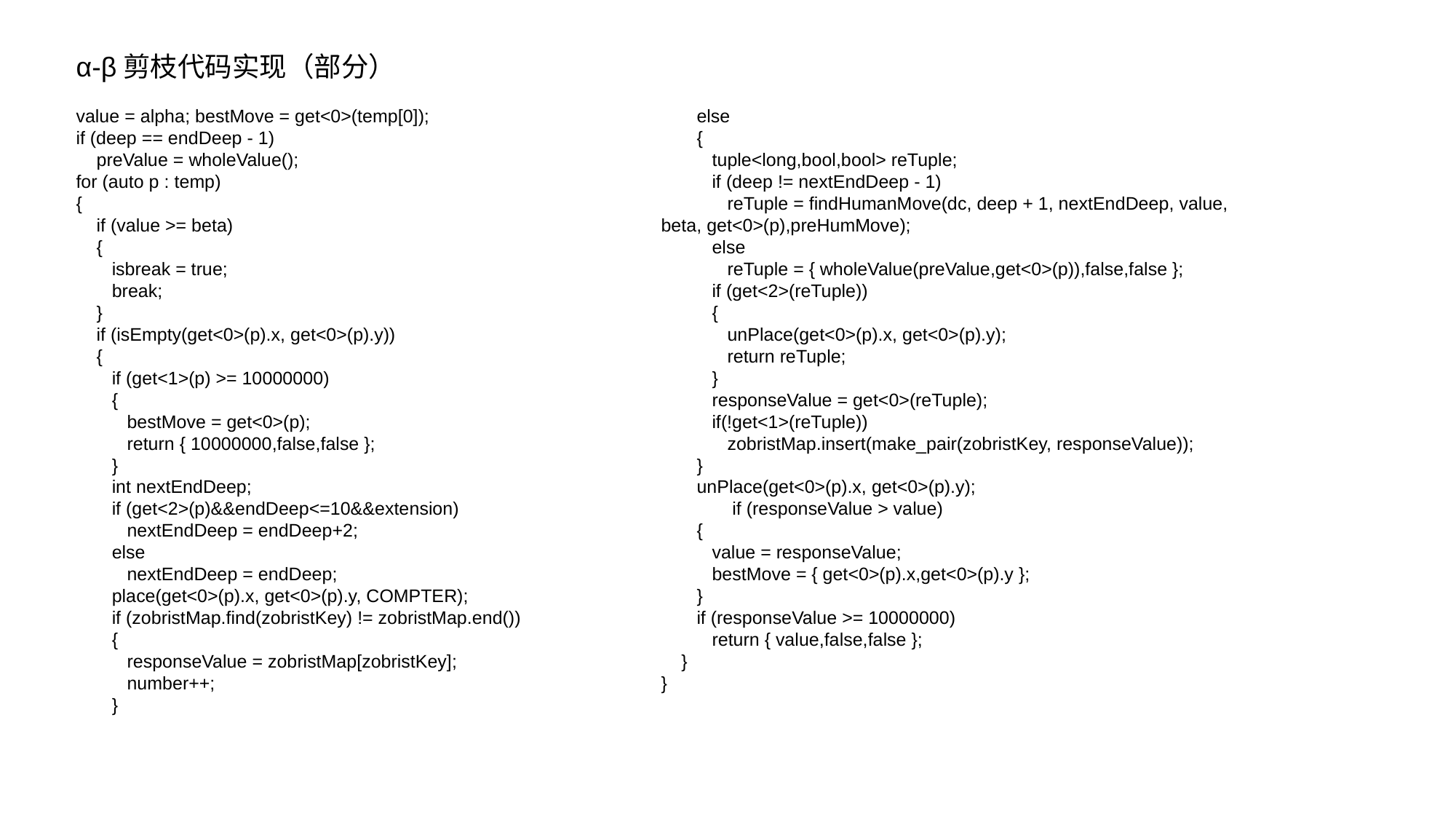

α-β剪枝代码实现（部分）
value = alpha; bestMove = get<0>(temp[0]);
if (deep == endDeep - 1)
    preValue = wholeValue();
for (auto p : temp)
{
    if (value >= beta)
    {
       isbreak = true;
       break;
    }
    if (isEmpty(get<0>(p).x, get<0>(p).y))
    {
       if (get<1>(p) >= 10000000)
       {
          bestMove = get<0>(p);
          return { 10000000,false,false };
       }
       int nextEndDeep;
       if (get<2>(p)&&endDeep<=10&&extension)
          nextEndDeep = endDeep+2;
       else
          nextEndDeep = endDeep;
       place(get<0>(p).x, get<0>(p).y, COMPTER);
       if (zobristMap.find(zobristKey) != zobristMap.end())
       {
          responseValue = zobristMap[zobristKey];
          number++;
       }

       else
       {
          tuple<long,bool,bool> reTuple;
          if (deep != nextEndDeep - 1)
             reTuple = findHumanMove(dc, deep + 1, nextEndDeep, value, beta, get<0>(p),preHumMove);
          else
             reTuple = { wholeValue(preValue,get<0>(p)),false,false };
          if (get<2>(reTuple))
          {
             unPlace(get<0>(p).x, get<0>(p).y);
             return reTuple;
          }
          responseValue = get<0>(reTuple);
          if(!get<1>(reTuple))
             zobristMap.insert(make_pair(zobristKey, responseValue));
       }
       unPlace(get<0>(p).x, get<0>(p).y);
              if (responseValue > value)
       {
          value = responseValue;
          bestMove = { get<0>(p).x,get<0>(p).y };
       }
       if (responseValue >= 10000000)
          return { value,false,false };
    }
}